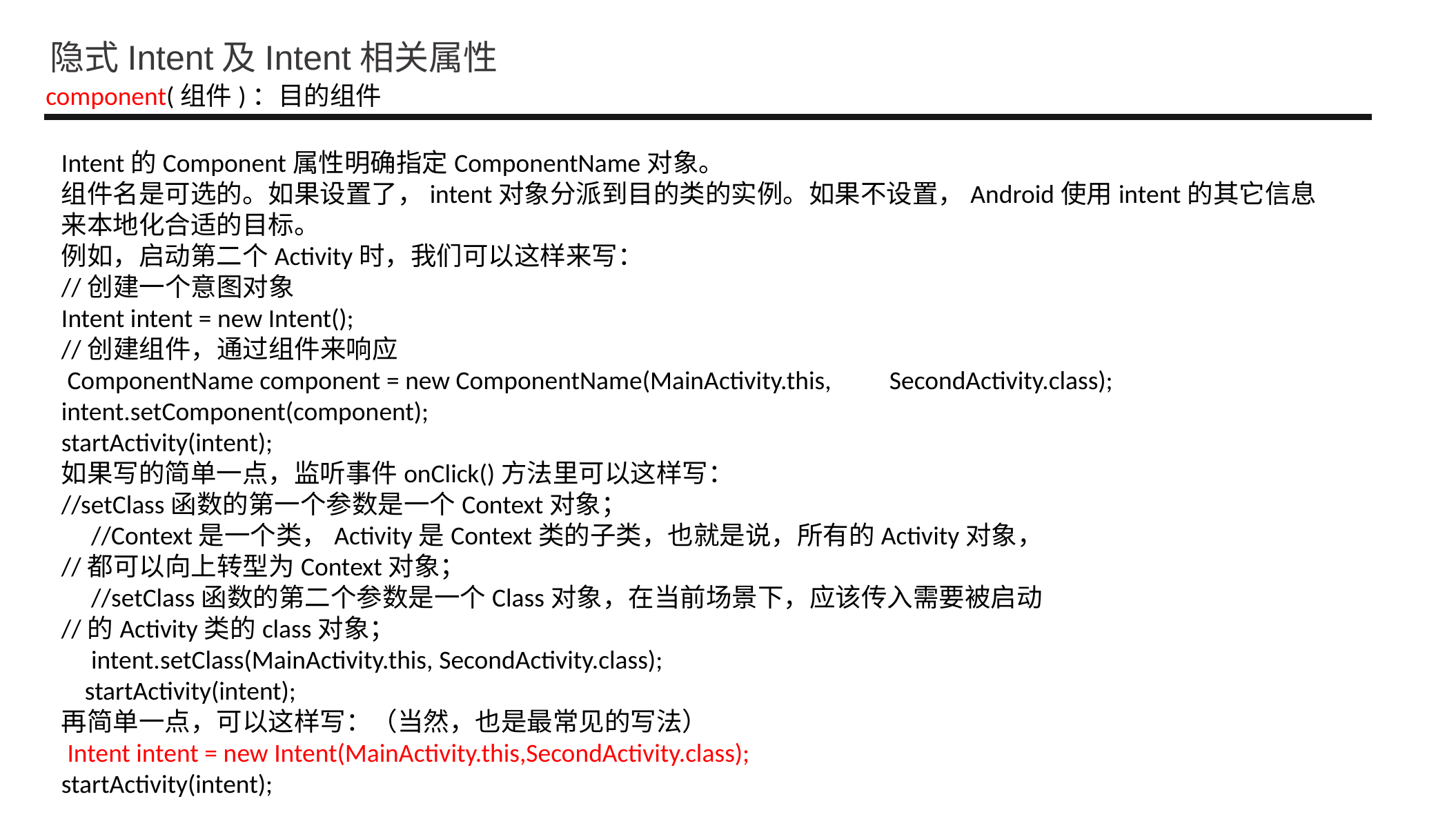

隐式Intent及Intent相关属性
component(组件)：目的组件
Intent的Component属性明确指定ComponentName对象。
组件名是可选的。如果设置了，intent对象分派到目的类的实例。如果不设置，Android使用intent的其它信息来本地化合适的目标。
例如，启动第二个Activity时，我们可以这样来写：
//创建一个意图对象
Intent intent = new Intent();
//创建组件，通过组件来响应
 ComponentName component = new ComponentName(MainActivity.this, 	SecondActivity.class);
intent.setComponent(component);
startActivity(intent);
如果写的简单一点，监听事件onClick()方法里可以这样写：
//setClass函数的第一个参数是一个Context对象；
    //Context是一个类，Activity是Context类的子类，也就是说，所有的Activity对象，
//都可以向上转型为Context对象；
    //setClass函数的第二个参数是一个Class对象，在当前场景下，应该传入需要被启动
//的Activity类的class对象；
    intent.setClass(MainActivity.this, SecondActivity.class);
    startActivity(intent);
再简单一点，可以这样写：（当然，也是最常见的写法）
 Intent intent = new Intent(MainActivity.this,SecondActivity.class);
startActivity(intent);